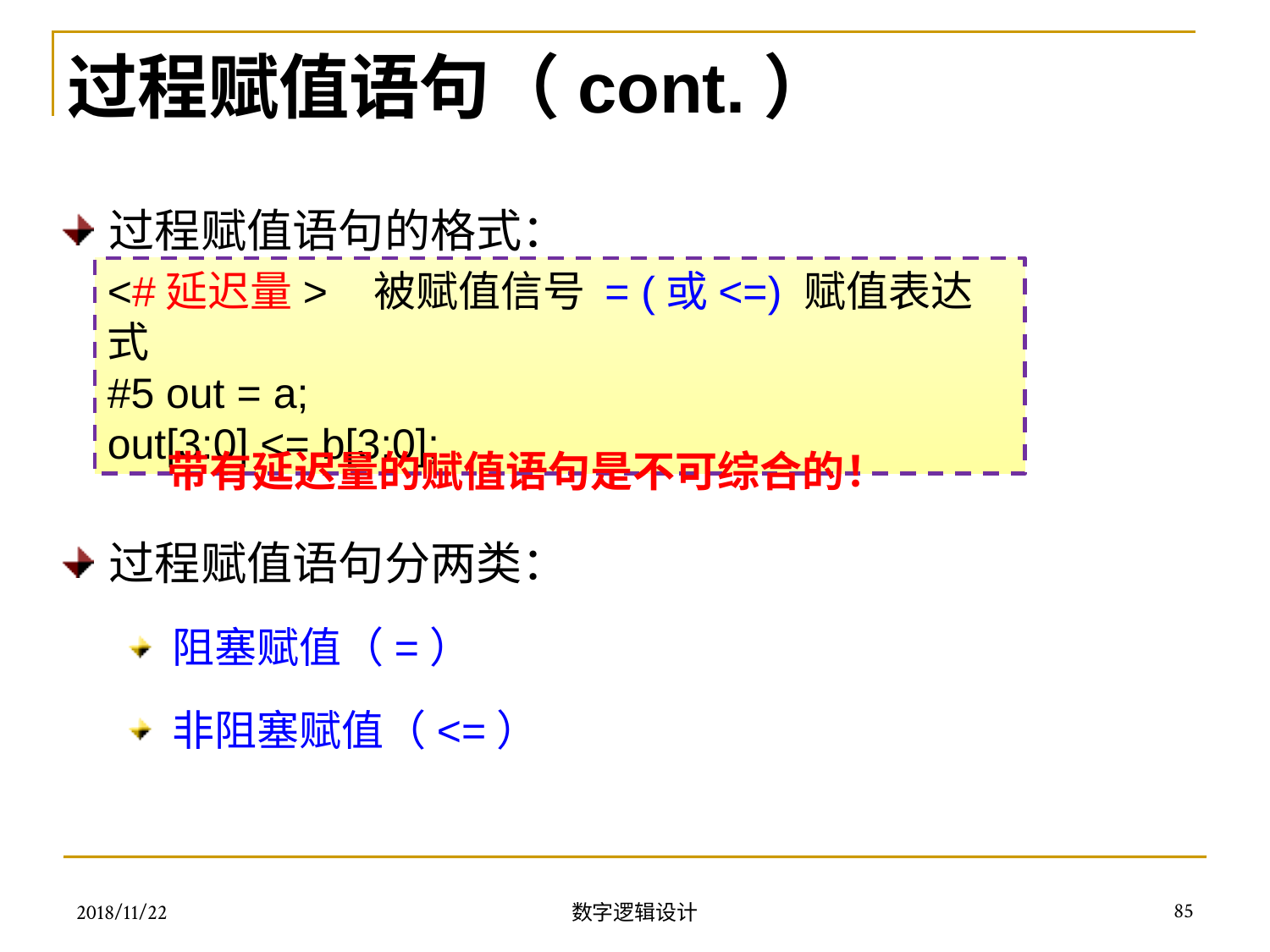

过程赋值语句（cont.）
过程赋值语句的格式：

过程赋值语句分两类：
阻塞赋值（=）
非阻塞赋值（<=）
<#延迟量>   被赋值信号 = (或<=) 赋值表达式
#5 out = a;
out[3:0] <= b[3:0];
带有延迟量的赋值语句是不可综合的！
2018/11/22
85
数字逻辑设计